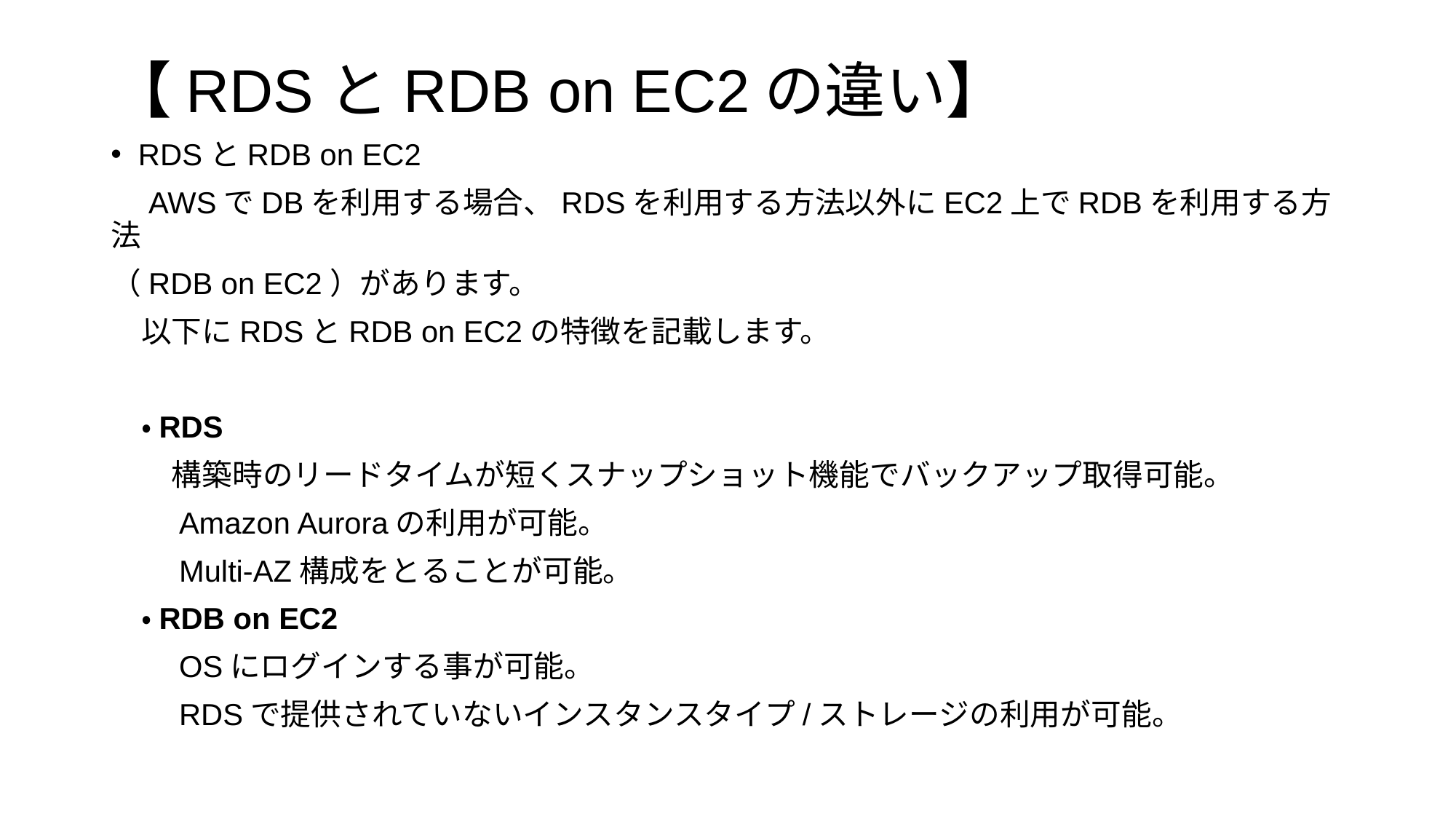

# 【RDSとRDB on EC2の違い】
RDSとRDB on EC2
　AWSでDBを利用する場合、RDSを利用する方法以外にEC2上でRDBを利用する方法
（RDB on EC2）があります。
　以下にRDSとRDB on EC2の特徴を記載します。

　・RDS
　　構築時のリードタイムが短くスナップショット機能でバックアップ取得可能。
　　Amazon Auroraの利用が可能。
　　Multi-AZ構成をとることが可能。
　・RDB on EC2
　　OSにログインする事が可能。
　　RDSで提供されていないインスタンスタイプ/ストレージの利用が可能。